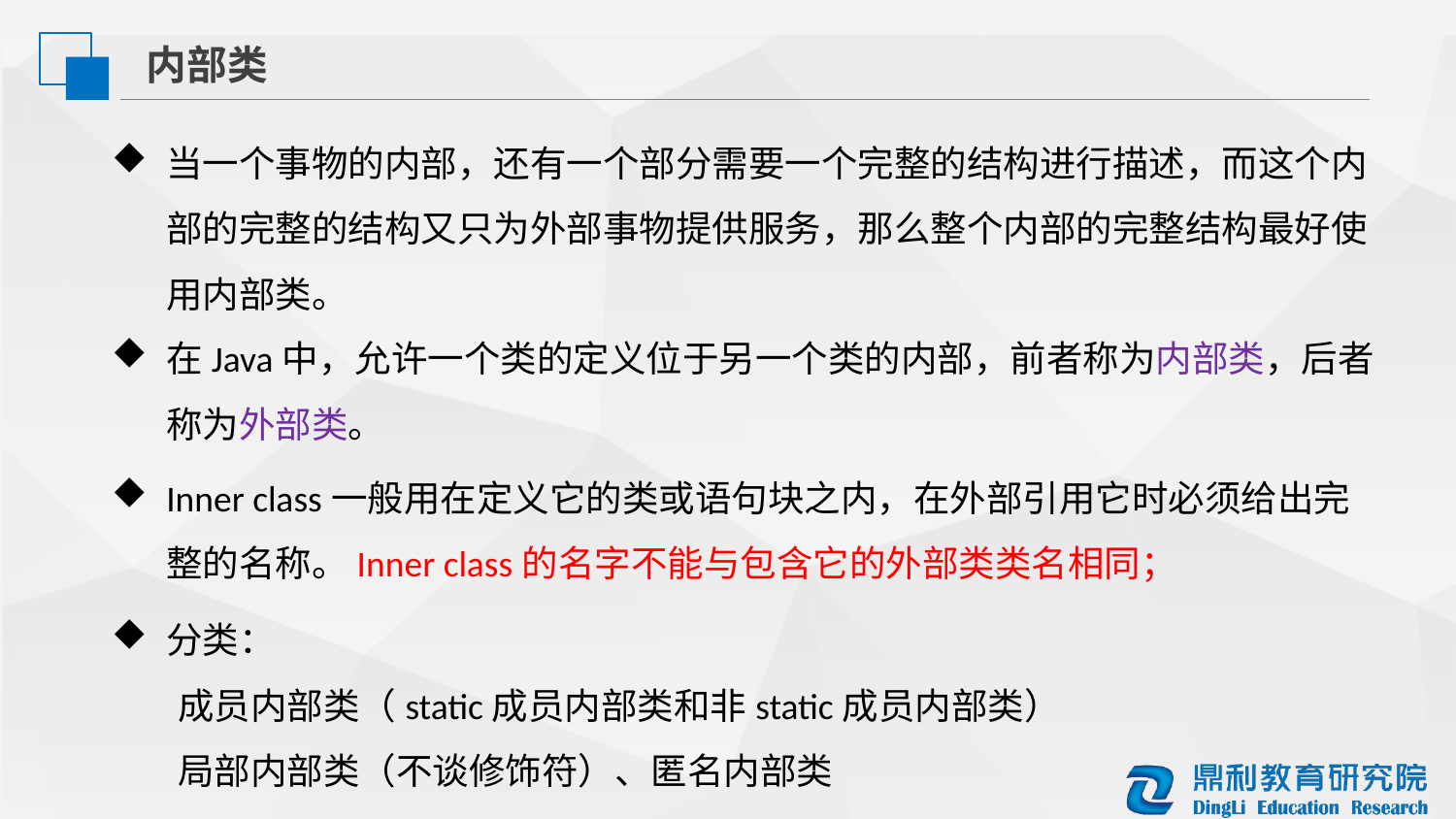

内部类

当一个事物的内部，还有一个部分需要一个完整的结构进行描述，而这个内部的完整的结构又只为外部事物提供服务，那么整个内部的完整结构最好使 用内部类。
在Java中，允许一个类的定义位于另一个类的内部，前者称为内部类，后者称为外部类。
Inner class一般用在定义它的类或语句块之内，在外部引用它时必须给出完 整的名称。Inner class的名字不能与包含它的外部类类名相同；
分类：
       成员内部类（static成员内部类和非static成员内部类）
       局部内部类（不谈修饰符）、匿名内部类